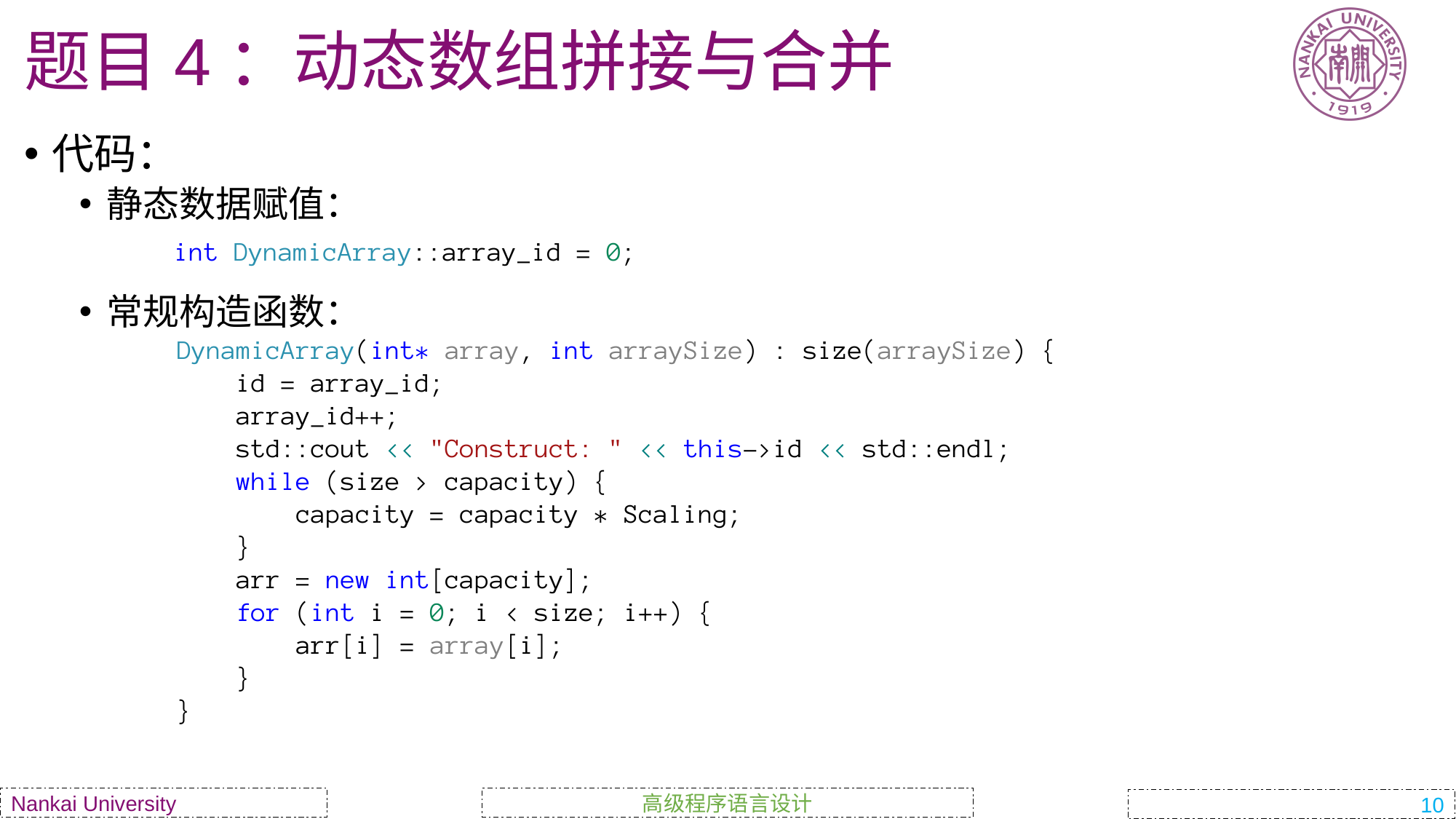

# 题目4：动态数组拼接与合并
代码：
静态数据赋值：

常规构造函数：

int DynamicArray::array_id = 0;
    DynamicArray(int* array, int arraySize) : size(arraySize) {
        id = array_id;
        array_id++;
        std::cout << "Construct: " << this->id << std::endl;
        while (size > capacity) {
            capacity = capacity * Scaling;
        }
        arr = new int[capacity];
        for (int i = 0; i < size; i++) {
            arr[i] = array[i];
        }
    }
高级程序语言设计
Nankai University
10